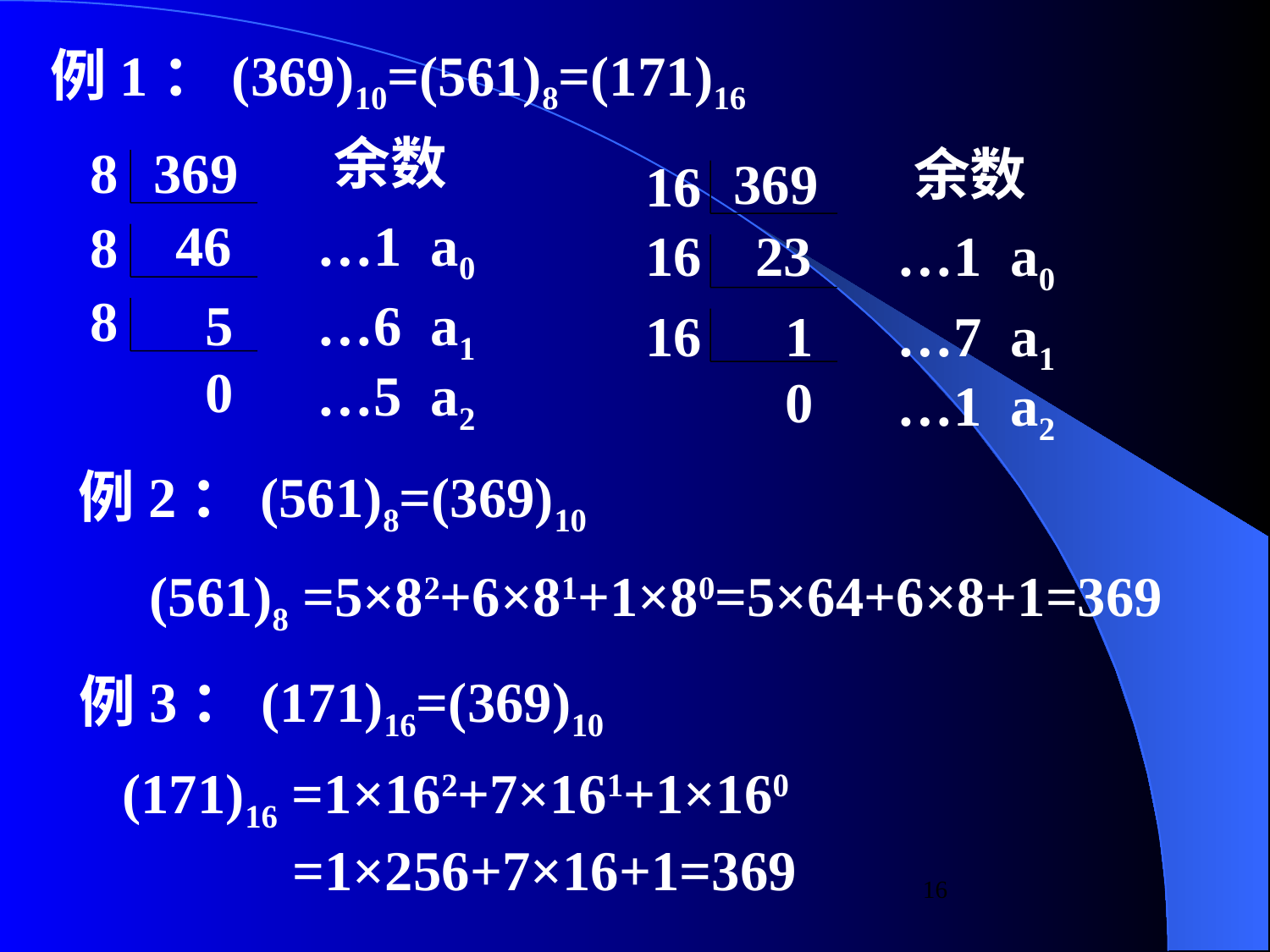

例1：(369)10=(561)8=(171)16
余数
8
369

46
…1  a0
8

8
5
…6  a1

0

…5  a2
余数
369
16

23
…1  a0
16

16
1
…7  a1

0

…1  a2
例2：(561)8=(369)10
(561)8 =5×82+6×81+1×80=5×64+6×8+1=369
例3：(171)16=(369)10
(171)16 =1×162+7×161+1×160
            =1×256+7×16+1=369
16